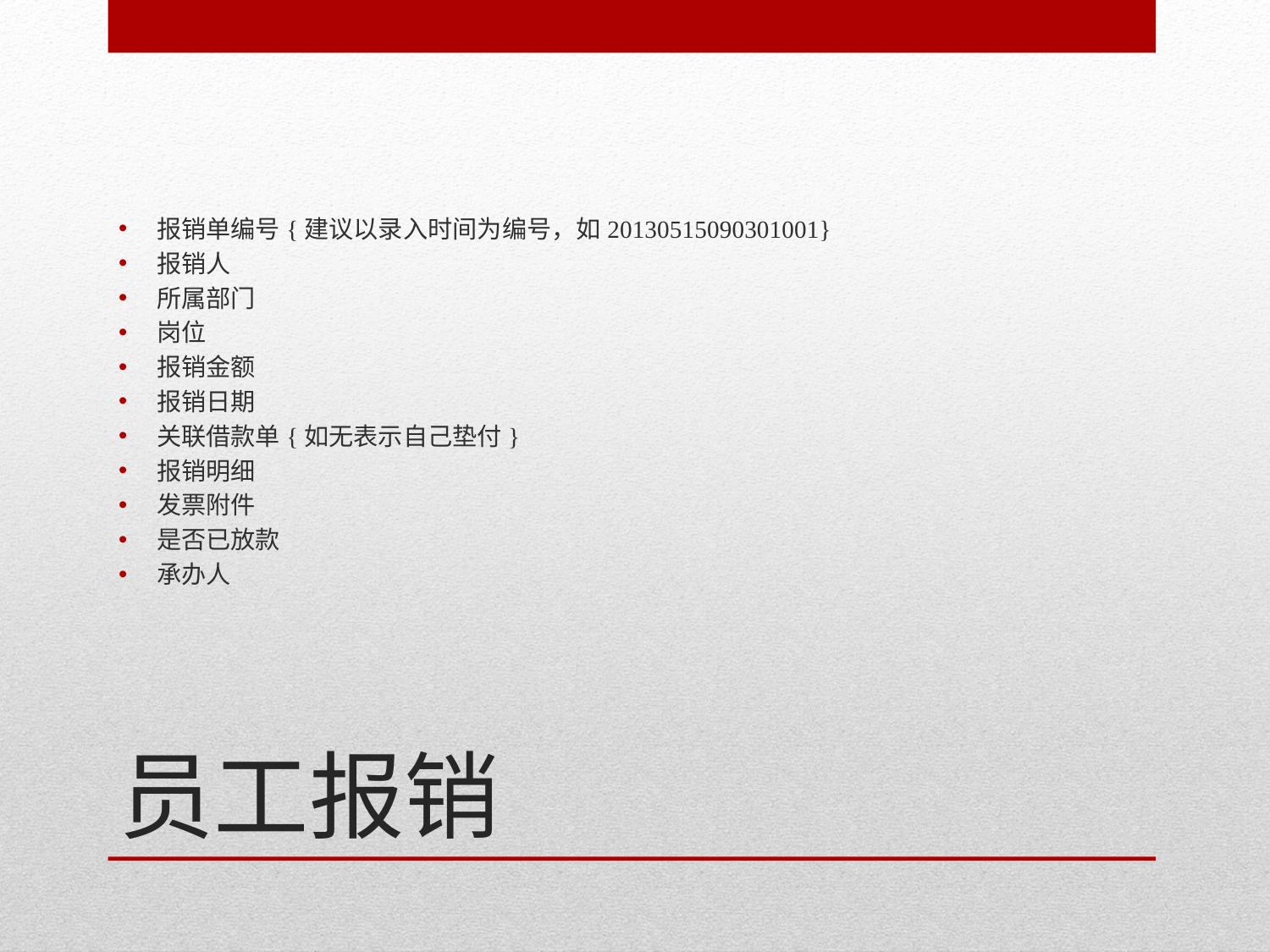

报销单编号{建议以录入时间为编号，如20130515090301001}
报销人
所属部门
岗位
报销金额
报销日期
关联借款单{如无表示自己垫付}
报销明细
发票附件
是否已放款
承办人
# 员工报销